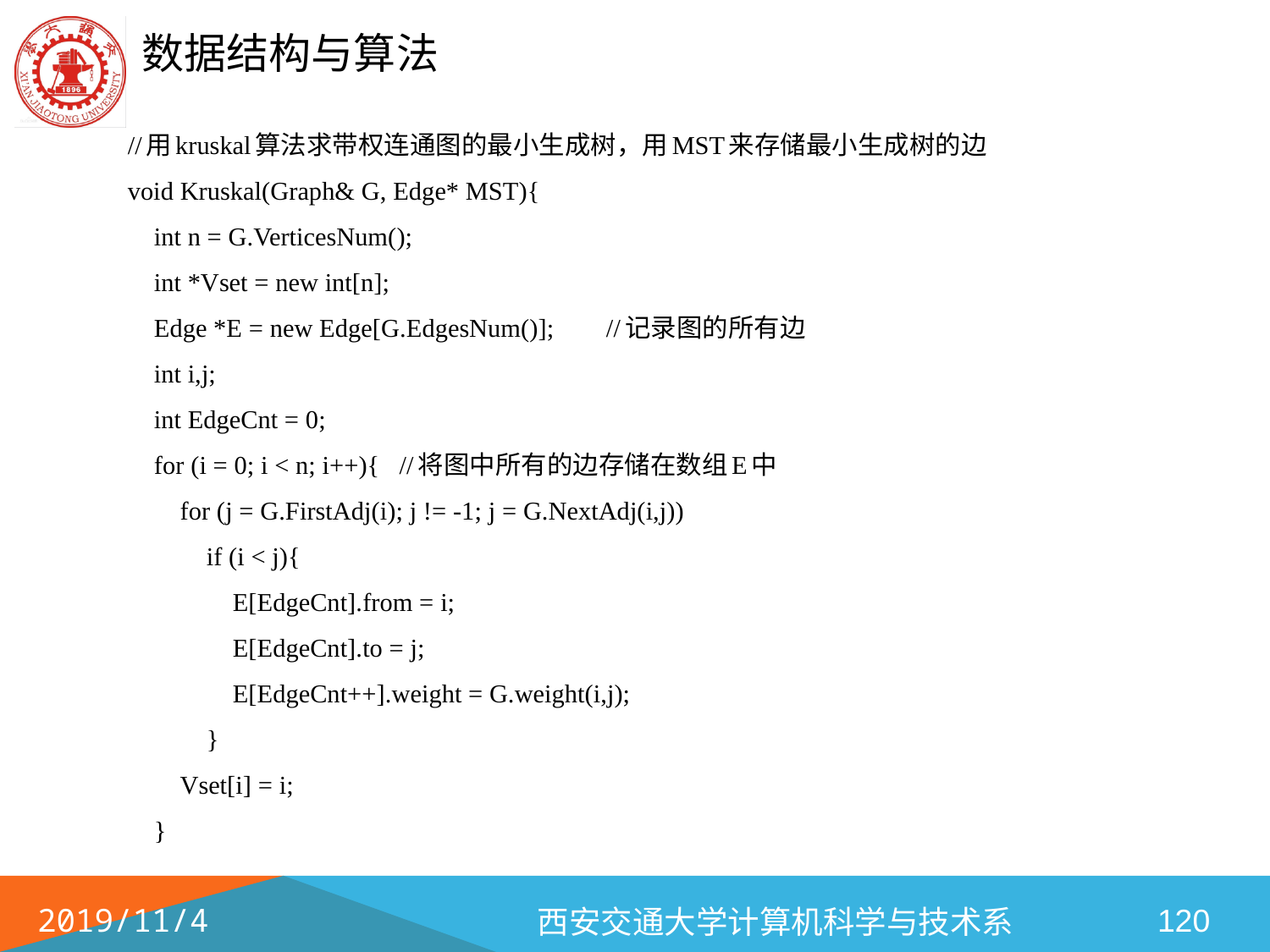

//用kruskal算法求带权连通图的最小生成树，用MST来存储最小生成树的边
void Kruskal(Graph& G, Edge* MST){
    int n = G.VerticesNum();
    int *Vset = new int[n];
    Edge *E = new Edge[G.EdgesNum()];        //记录图的所有边
    int i,j;
    int EdgeCnt = 0;
    for (i = 0; i < n; i++){   //将图中所有的边存储在数组E中
        for (j = G.FirstAdj(i); j != -1; j = G.NextAdj(i,j))
            if (i < j){
                E[EdgeCnt].from = i;
                E[EdgeCnt].to = j;
                E[EdgeCnt++].weight = G.weight(i,j);
            }
        Vset[i] = i;
    }